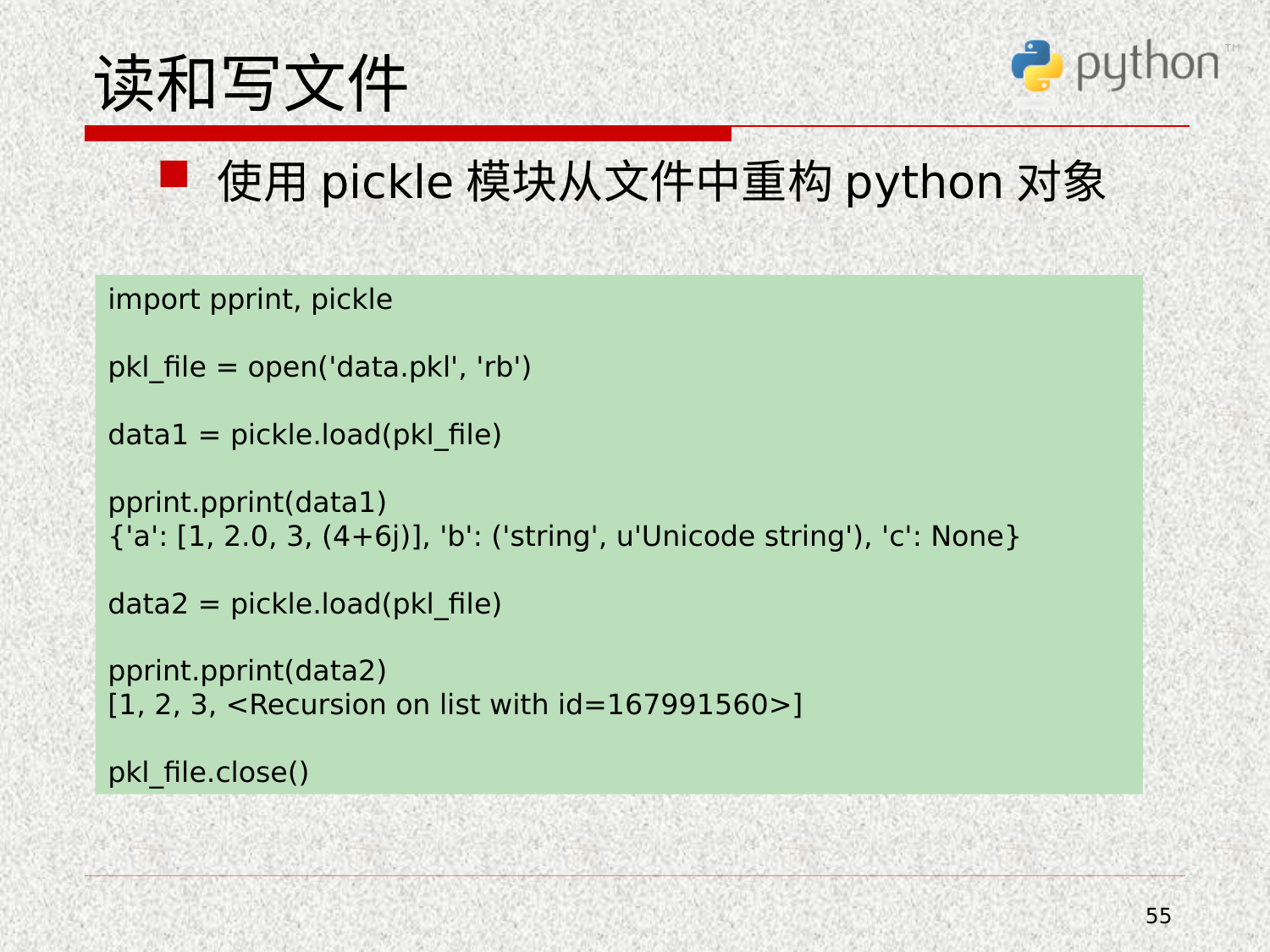

# 读和写文件
使用pickle模块从文件中重构python对象
import pprint, pickle

pkl_file = open('data.pkl', 'rb')

data1 = pickle.load(pkl_file)

pprint.pprint(data1)
{'a': [1, 2.0, 3, (4+6j)], 'b': ('string', u'Unicode string'), 'c': None}

data2 = pickle.load(pkl_file)

pprint.pprint(data2)
[1, 2, 3, <Recursion on list with id=167991560>]

pkl_file.close()
55